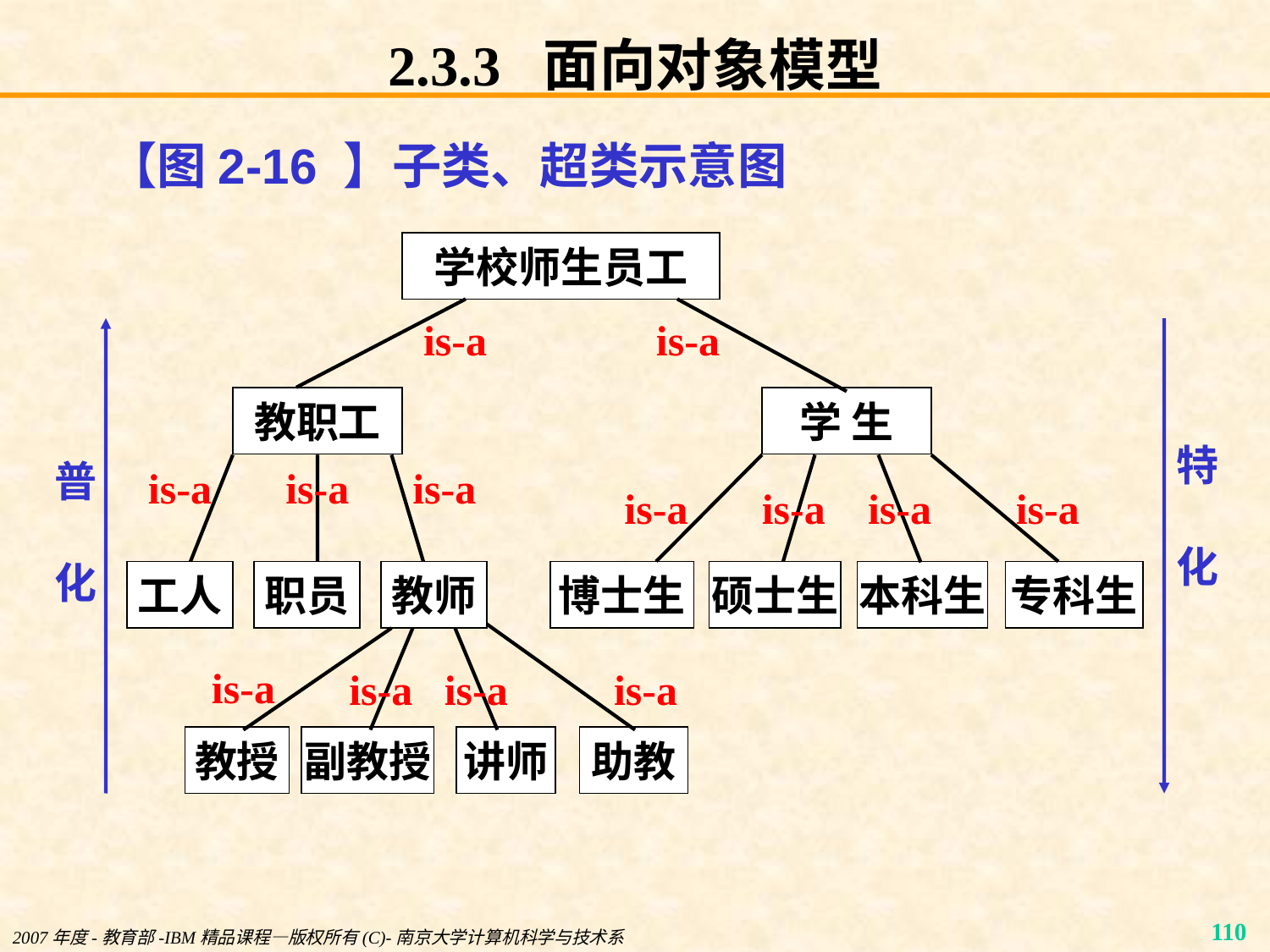

# 2.3.3  面向对象模型
【图2-16 】子类、超类示意图
学校师生员工

is-a
is-a
教职工
学 生

is-a
is-a
is-a
is-a
is-a
is-a
is-a
工人
职员
教师
博士生
硕士生
本科生
专科生

is-a
is-a
is-a
is-a
教授
副教授
讲师
助教

普

化

特

化
110
2007年度-教育部-IBM精品课程—版权所有(C)-南京大学计算机科学与技术系